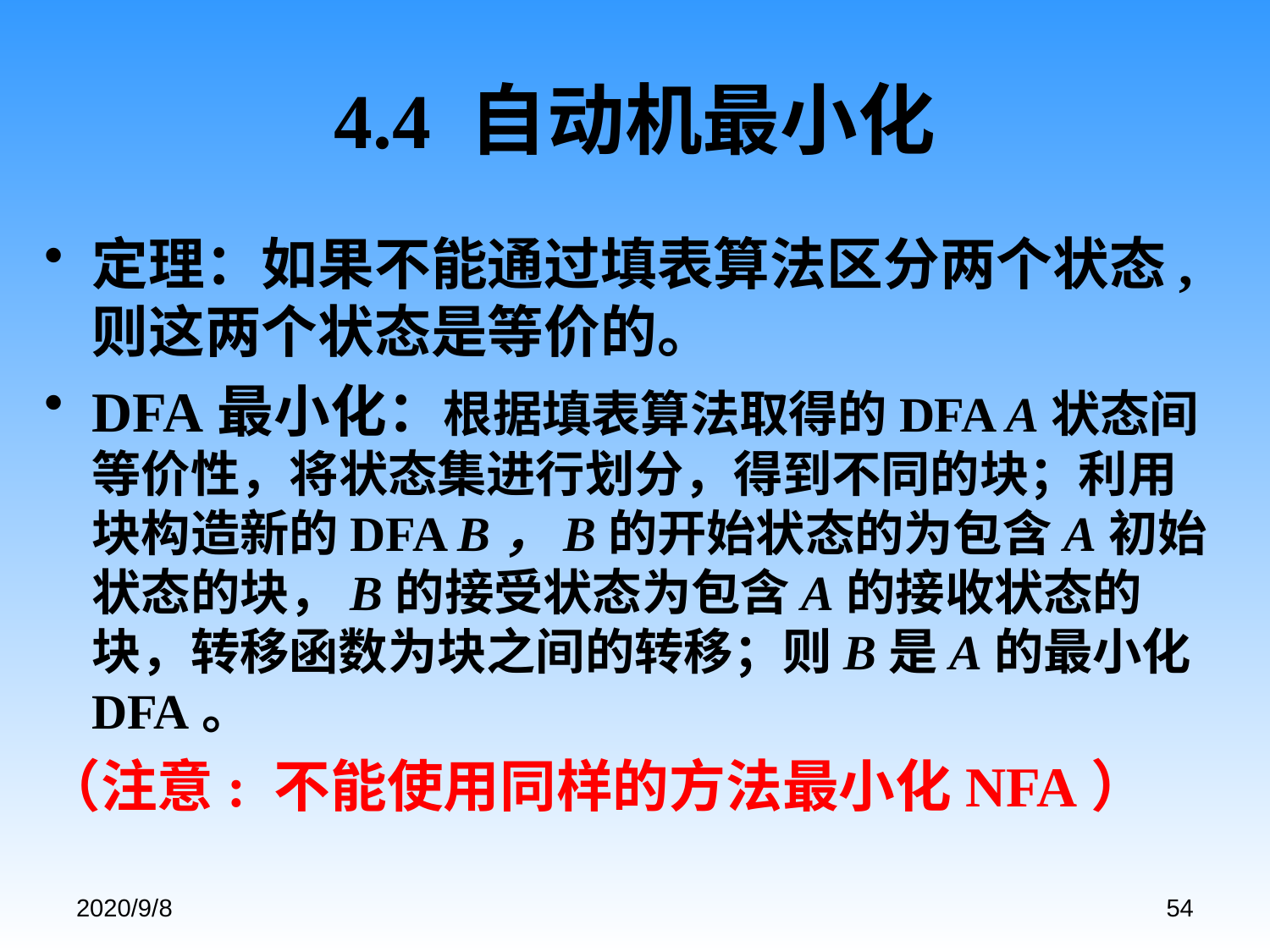

# 4.4 自动机最小化
定理：如果不能通过填表算法区分两个状态, 则这两个状态是等价的。
DFA最小化：根据填表算法取得的DFA A状态间等价性，将状态集进行划分，得到不同的块；利用块构造新的DFA B，B的开始状态的为包含A初始状态的块，B的接受状态为包含A的接收状态的块，转移函数为块之间的转移；则B是A的最小化DFA。
（注意: 不能使用同样的方法最小化NFA）

2020/9/8
54